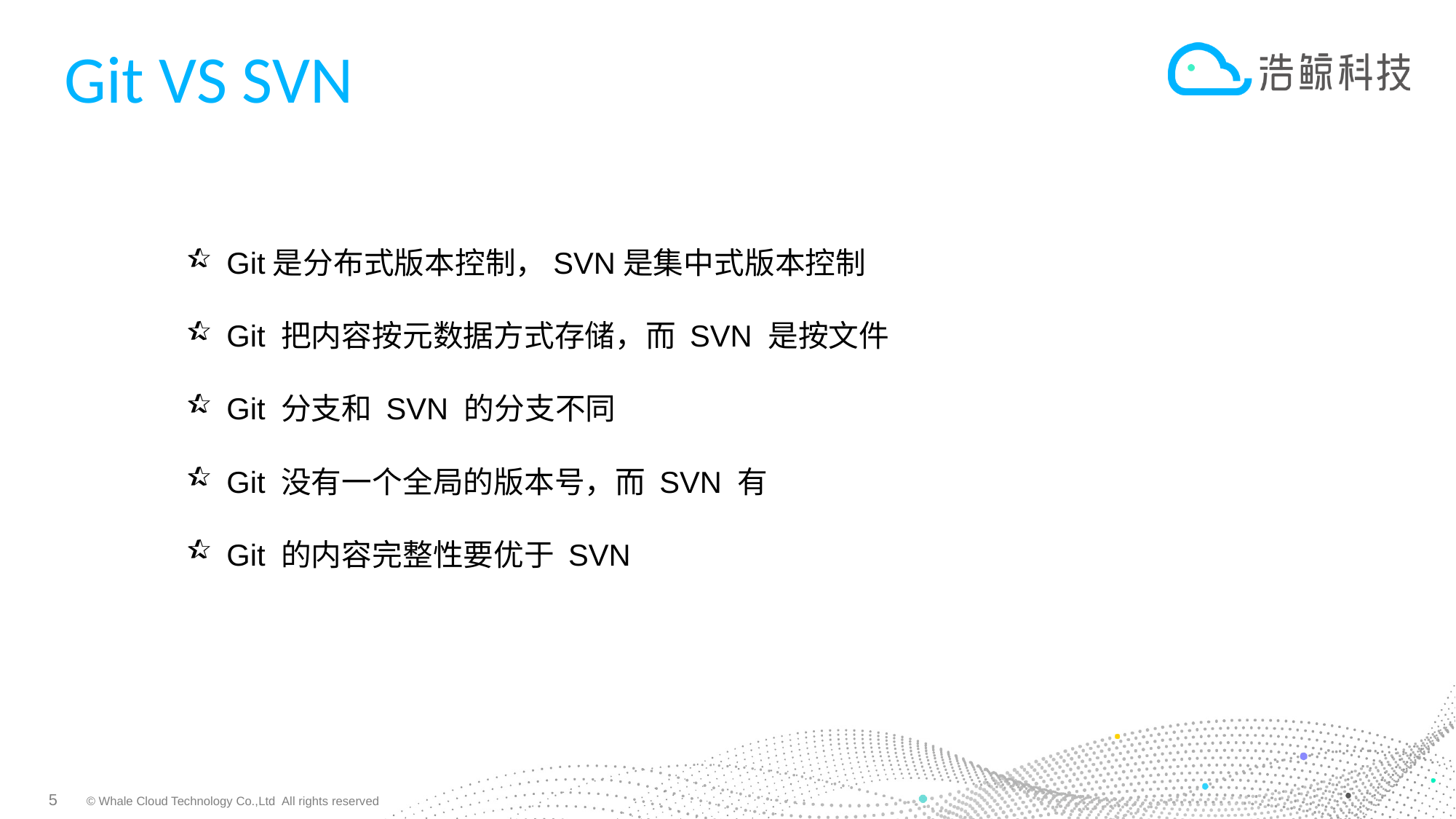

# Git VS SVN
Git是分布式版本控制，SVN是集中式版本控制

Git 把内容按元数据方式存储，而 SVN 是按文件

Git 分支和 SVN 的分支不同

Git 没有一个全局的版本号，而 SVN 有

Git 的内容完整性要优于 SVN